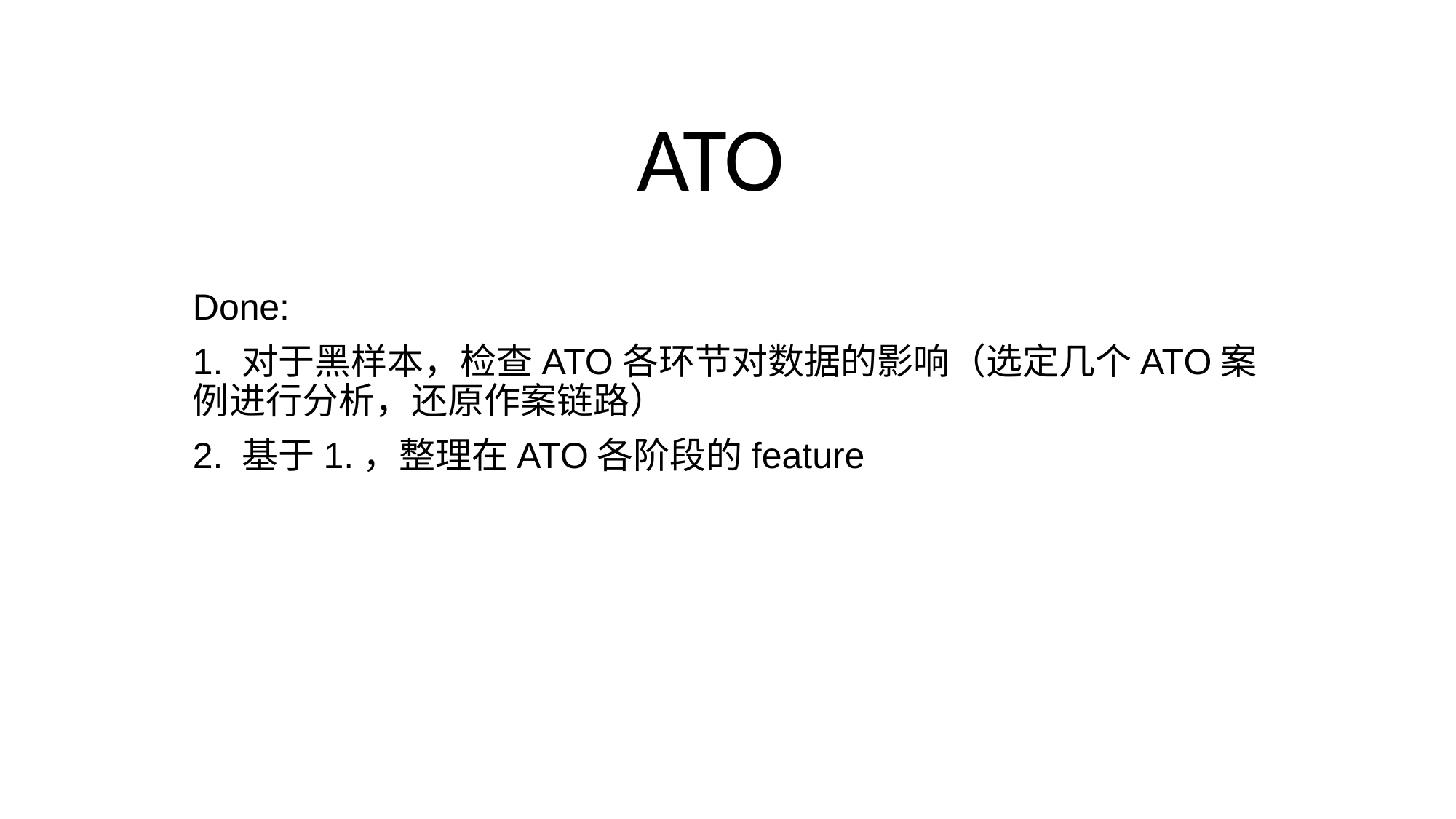

# ATO
Done:
1. 对于黑样本，检查ATO各环节对数据的影响（选定几个ATO案例进行分析，还原作案链路）
2. 基于1.，整理在ATO各阶段的feature